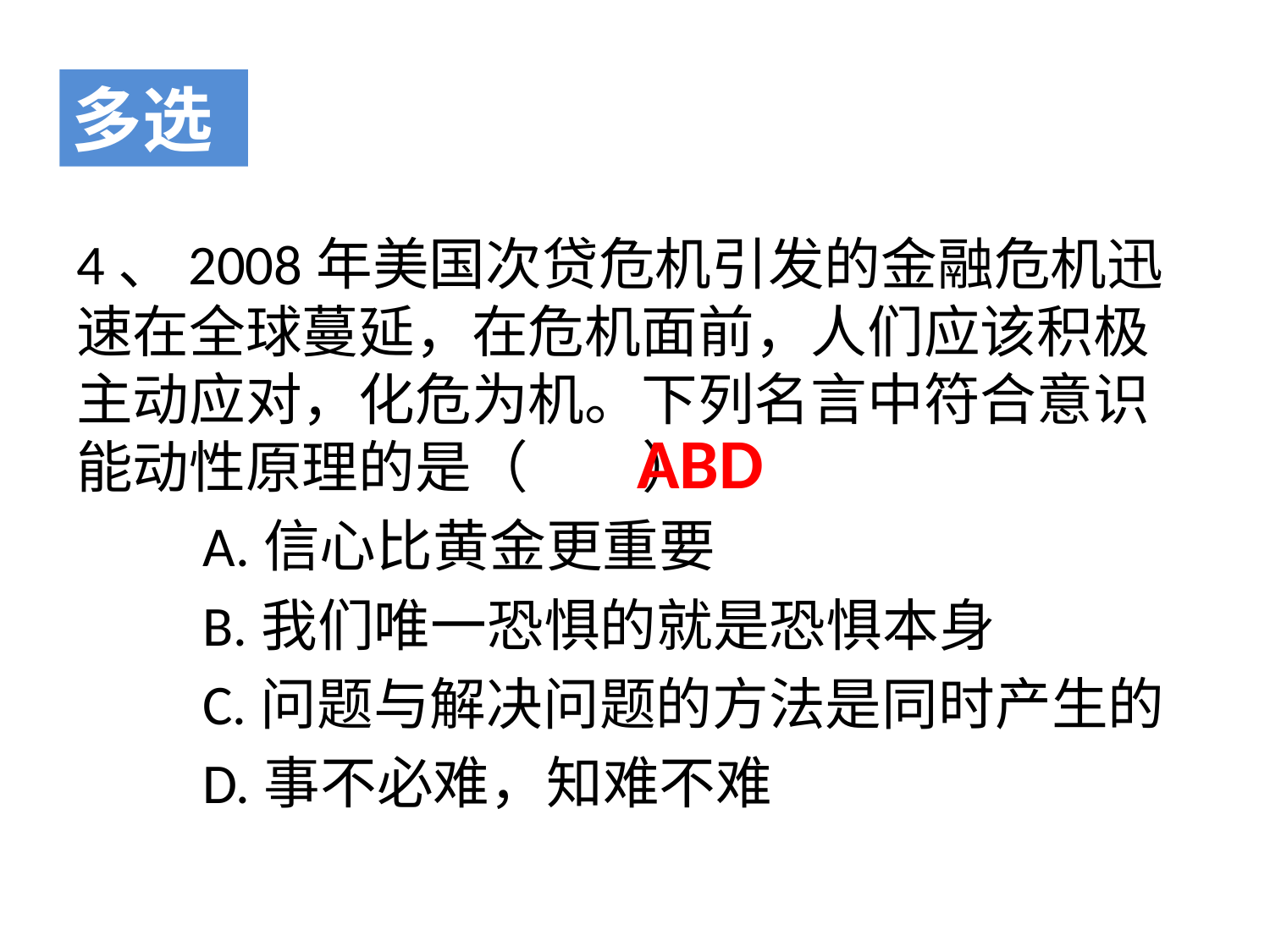

4、2008年美国次贷危机引发的金融危机迅速在全球蔓延，在危机面前，人们应该积极主动应对，化危为机。下列名言中符合意识能动性原理的是（         ）
　　A.信心比黄金更重要
　　B.我们唯一恐惧的就是恐惧本身
　　C.问题与解决问题的方法是同时产生的
　　D.事不必难，知难不难

多选
ABD